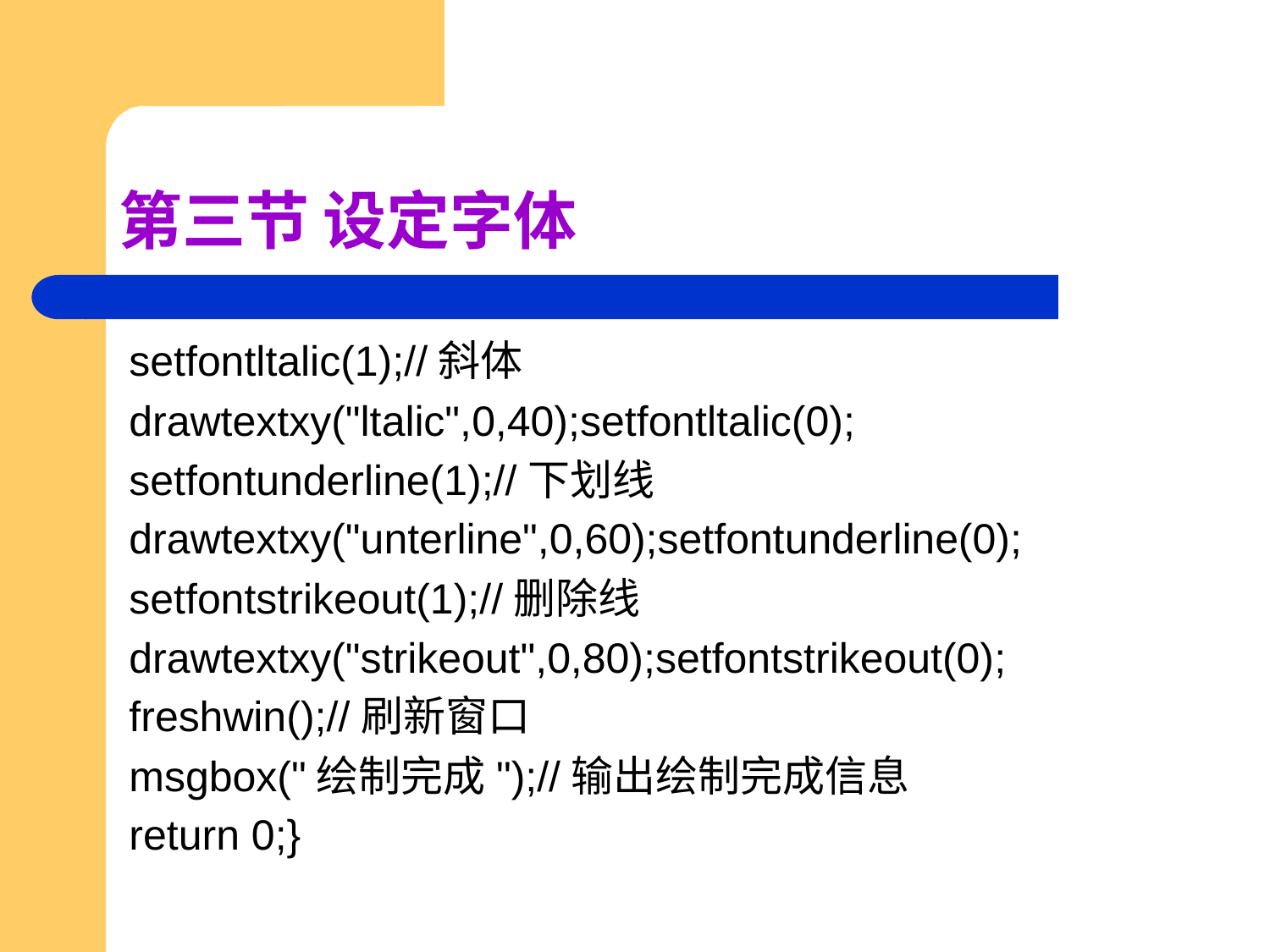

# 第三节 设定字体
setfontltalic(1);//斜体
drawtextxy("ltalic",0,40);setfontltalic(0);
setfontunderline(1);//下划线
drawtextxy("unterline",0,60);setfontunderline(0);
setfontstrikeout(1);//删除线
drawtextxy("strikeout",0,80);setfontstrikeout(0);
freshwin();//刷新窗口
msgbox("绘制完成");//输出绘制完成信息
return 0;}